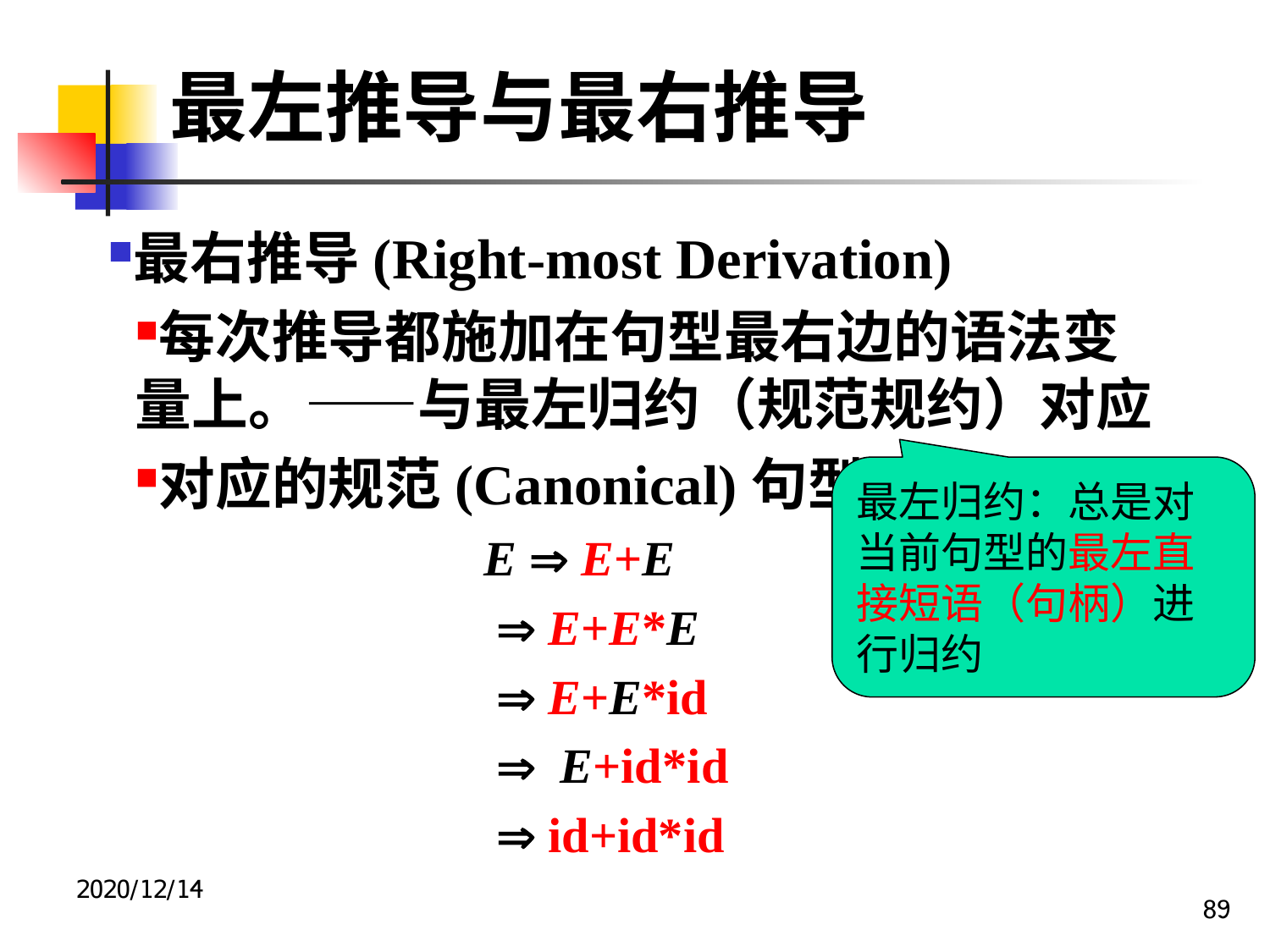

最左推导与最右推导
最右推导(Right-most Derivation)
每次推导都施加在句型最右边的语法变量上。——与最左归约（规范规约）对应
对应的规范(Canonical)句型
最左归约：总是对当前句型的最左直接短语（句柄）进行归约
E ⇒ E+E
 ⇒ E+E*E
 ⇒ E+E*id
 ⇒  E+id*id
 ⇒ id+id*id
89
2020/12/14